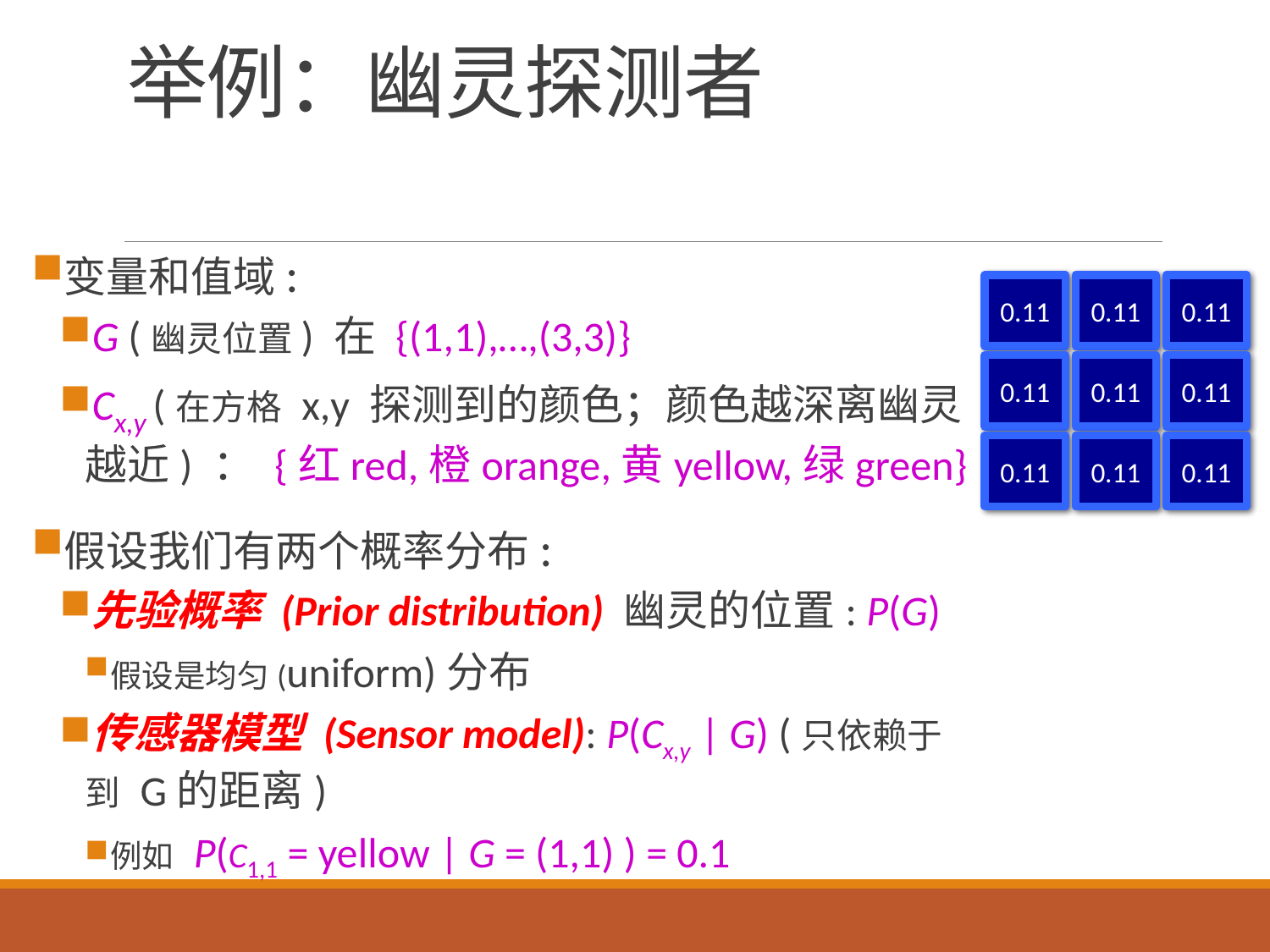

# 举例：幽灵探测者
变量和值域:
G (幽灵位置) 在 {(1,1),…,(3,3)}
Cx,y (在方格 x,y 探测到的颜色；颜色越深离幽灵越近) ： {红red,橙orange,黄yellow,绿green}
假设我们有两个概率分布:
先验概率 (Prior distribution) 幽灵的位置: P(G)
假设是均匀(uniform)分布
传感器模型 (Sensor model): P(Cx,y | G) (只依赖于到 G的距离)
例如 P(C1,1 = yellow | G = (1,1) ) = 0.1
0.11
0.11
0.11
0.11
0.11
0.11
0.11
0.11
0.11